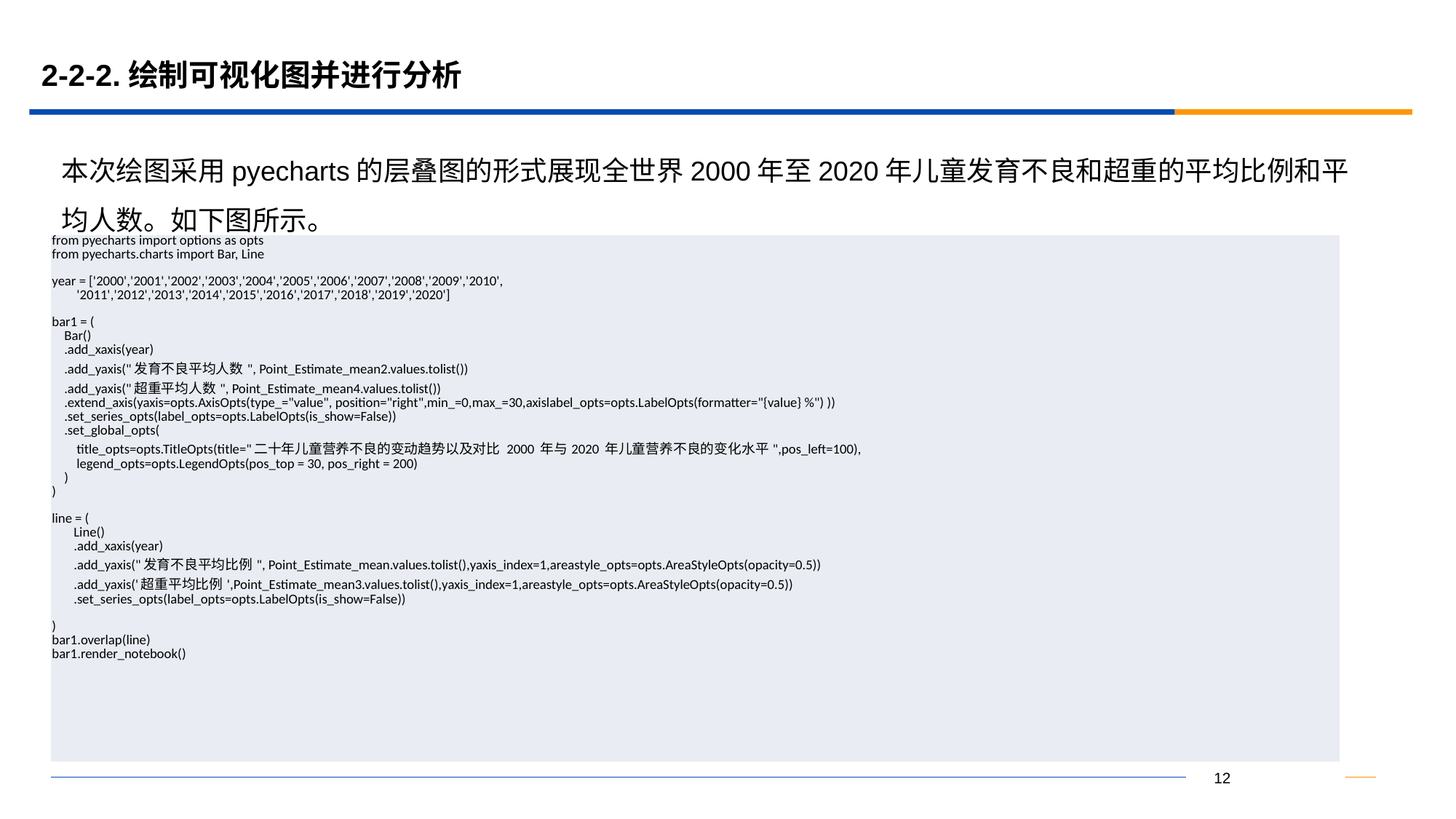

# 2-2-2.绘制可视化图并进行分析
本次绘图采用pyecharts的层叠图的形式展现全世界2000年至2020年儿童发育不良和超重的平均比例和平均人数。如下图所示。

| from pyecharts import options as opts from pyecharts.charts import Bar, Line   year = ['2000','2001','2002','2003','2004','2005','2006','2007','2008','2009','2010', '2011','2012','2013','2014','2015','2016','2017','2018','2019','2020']   bar1 = ( Bar() .add\_xaxis(year) .add\_yaxis("发育不良平均人数", Point\_Estimate\_mean2.values.tolist()) .add\_yaxis("超重平均人数", Point\_Estimate\_mean4.values.tolist()) .extend\_axis(yaxis=opts.AxisOpts(type\_="value", position="right",min\_=0,max\_=30,axislabel\_opts=opts.LabelOpts(formatter="{value} %") )) .set\_series\_opts(label\_opts=opts.LabelOpts(is\_show=False)) .set\_global\_opts( title\_opts=opts.TitleOpts(title="二十年儿童营养不良的变动趋势以及对比 2000 年与2020 年儿童营养不良的变化水平",pos\_left=100), legend\_opts=opts.LegendOpts(pos\_top = 30, pos\_right = 200) ) )   line = ( Line() .add\_xaxis(year) .add\_yaxis("发育不良平均比例", Point\_Estimate\_mean.values.tolist(),yaxis\_index=1,areastyle\_opts=opts.AreaStyleOpts(opacity=0.5)) .add\_yaxis('超重平均比例',Point\_Estimate\_mean3.values.tolist(),yaxis\_index=1,areastyle\_opts=opts.AreaStyleOpts(opacity=0.5)) .set\_series\_opts(label\_opts=opts.LabelOpts(is\_show=False))   ) bar1.overlap(line) bar1.render\_notebook() |
| --- |